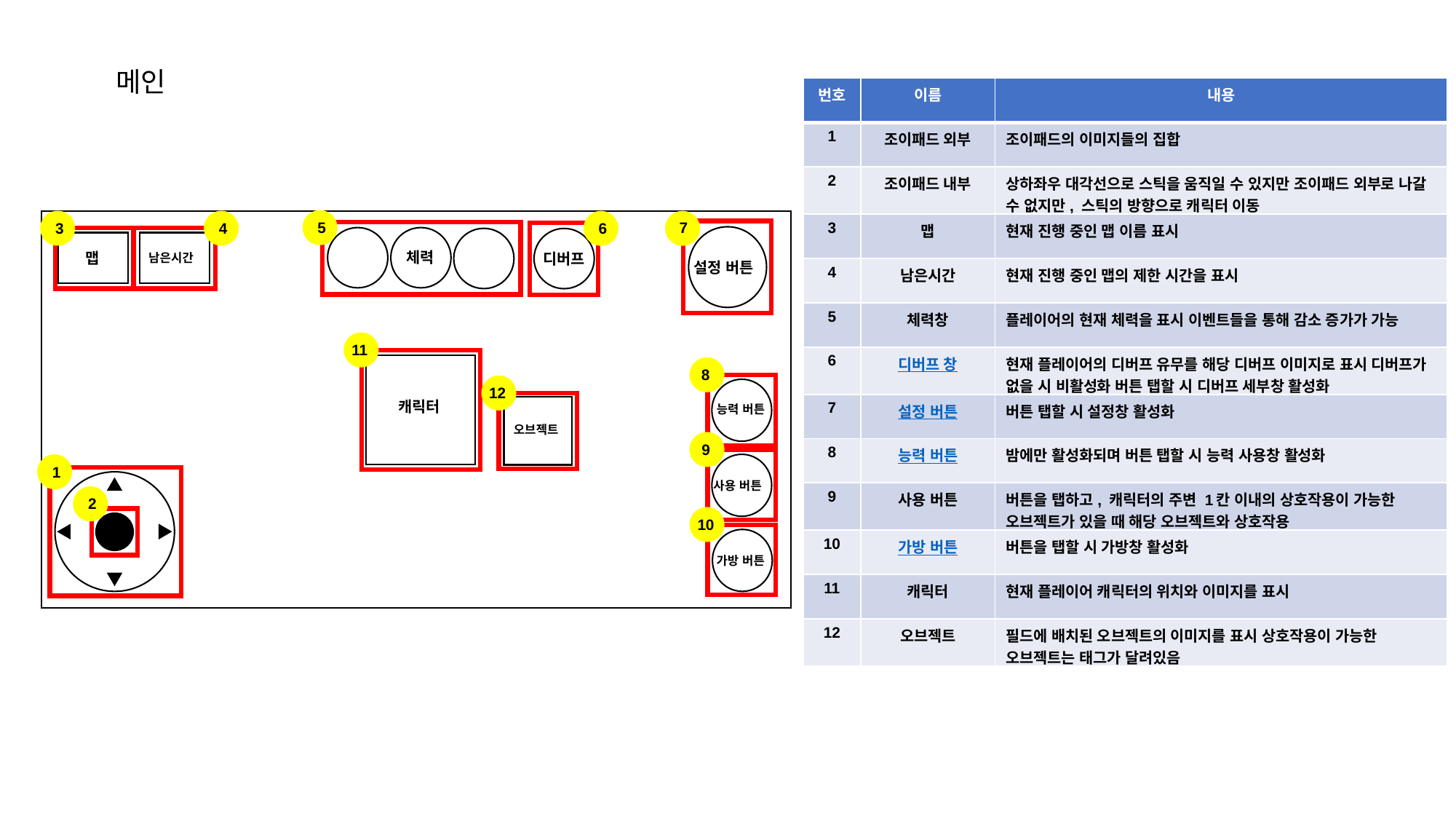

메인
| 번호 | 이름 | 내용 |
| --- | --- | --- |
| 1 | 조이패드 외부 | 조이패드의 이미지들의 집합 |
| 2 | 조이패드 내부 | 상하좌우 대각선으로 스틱을 움직일 수 있지만 조이패드 외부로 나갈 수 없지만, 스틱의 방향으로 캐릭터 이동 |
| 3 | 맵 | 현재 진행 중인 맵 이름 표시 |
| 4 | 남은시간 | 현재 진행 중인 맵의 제한 시간을 표시 |
| 5 | 체력창 | 플레이어의 현재 체력을 표시 이벤트들을 통해 감소 증가가 가능 |
| 6 | 디버프 창 | 현재 플레이어의 디버프 유무를 해당 디버프 이미지로 표시 디버프가 없을 시 비활성화 버튼 탭할 시 디버프 세부창 활성화 |
| 7 | 설정 버튼 | 버튼 탭할 시 설정창 활성화 |
| 8 | 능력 버튼 | 밤에만 활성화되며 버튼 탭할 시 능력 사용창 활성화 |
| 9 | 사용 버튼 | 버튼을 탭하고, 캐릭터의 주변 1칸 이내의 상호작용이 가능한 오브젝트가 있을 때 해당 오브젝트와 상호작용 |
| 10 | 가방 버튼 | 버튼을 탭할 시 가방창 활성화 |
| 11 | 캐릭터 | 현재 플레이어 캐릭터의 위치와 이미지를 표시 |
| 12 | 오브젝트 | 필드에 배치된 오브젝트의 이미지를 표시 상호작용이 가능한 오브젝트는 태그가 달려있음 |

5

3

4

7

6

체력
맵
디버프
남은시간
설정 버튼

11

8

12

캐릭터

능력 버튼
오브젝트

9

1

사용 버튼

2

10

가방 버튼